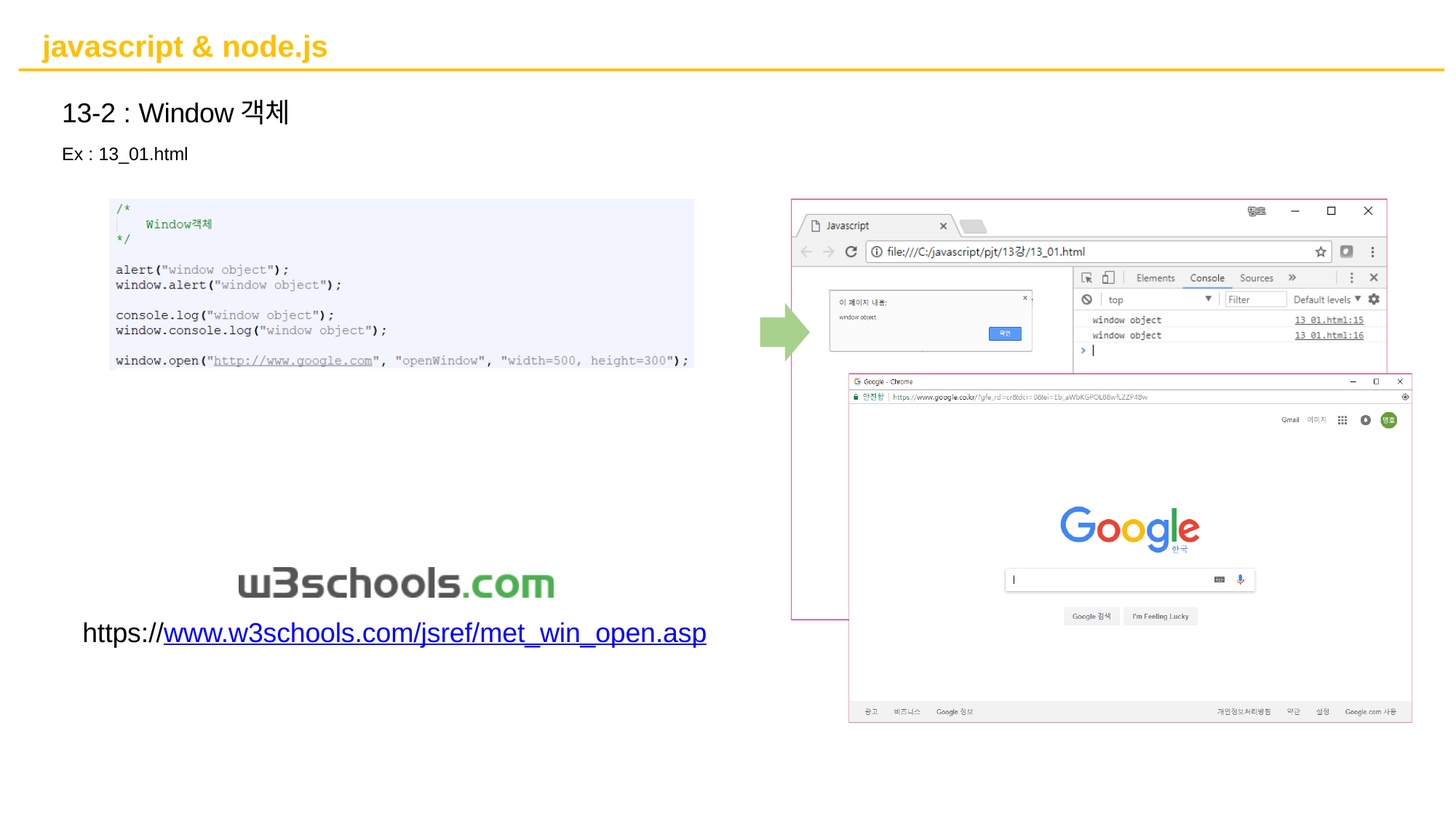

# javascript & node.js

13-2 : Window객체
Ex : 13_01.html

https://www.w3schools.com/jsref/met_win_open.asp